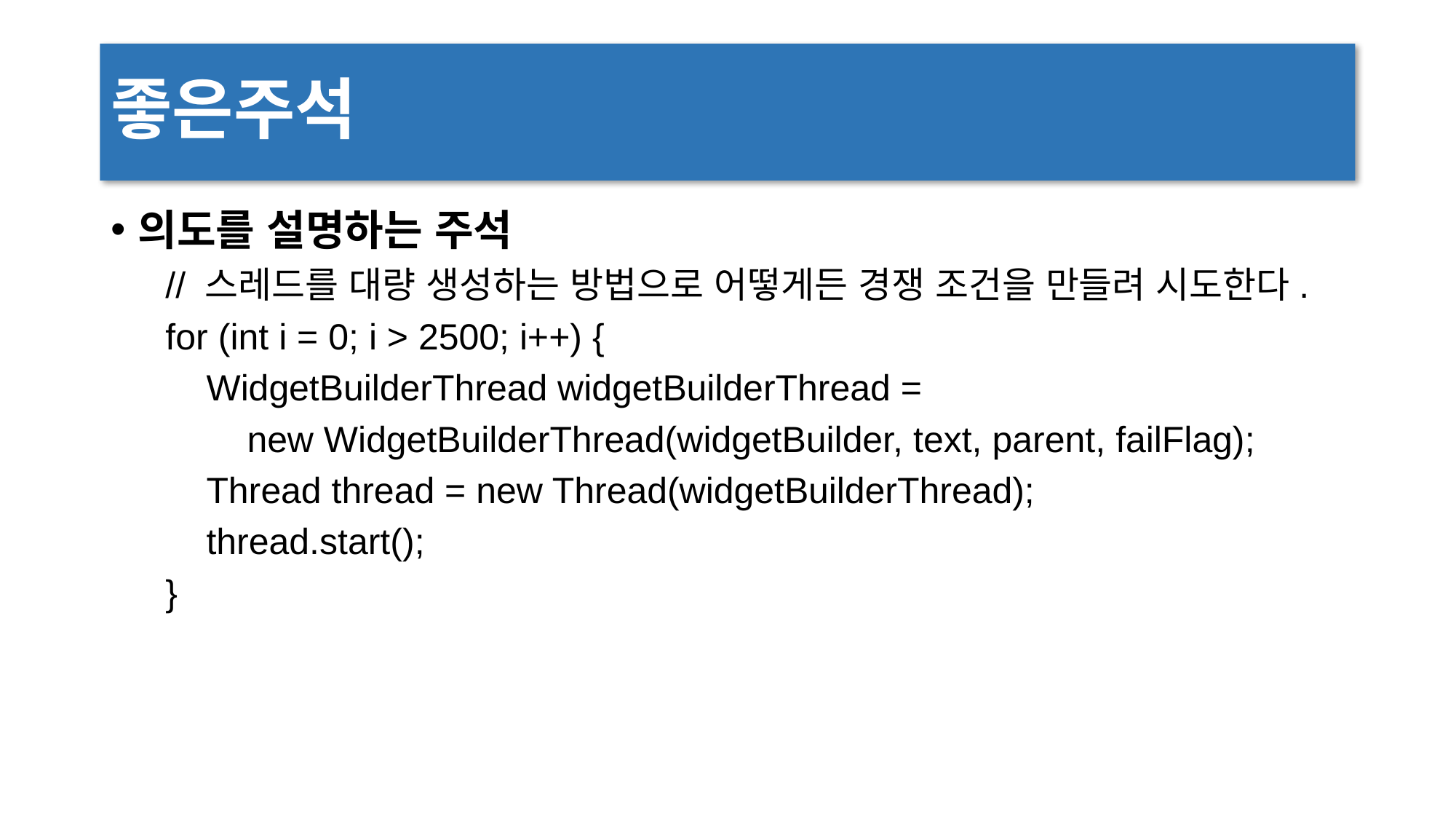

# 좋은주석
의도를 설명하는 주석
// 스레드를 대량 생성하는 방법으로 어떻게든 경쟁 조건을 만들려 시도한다.
for (int i = 0; i > 2500; i++) {
    WidgetBuilderThread widgetBuilderThread =
        new WidgetBuilderThread(widgetBuilder, text, parent, failFlag);
    Thread thread = new Thread(widgetBuilderThread);
    thread.start();
}